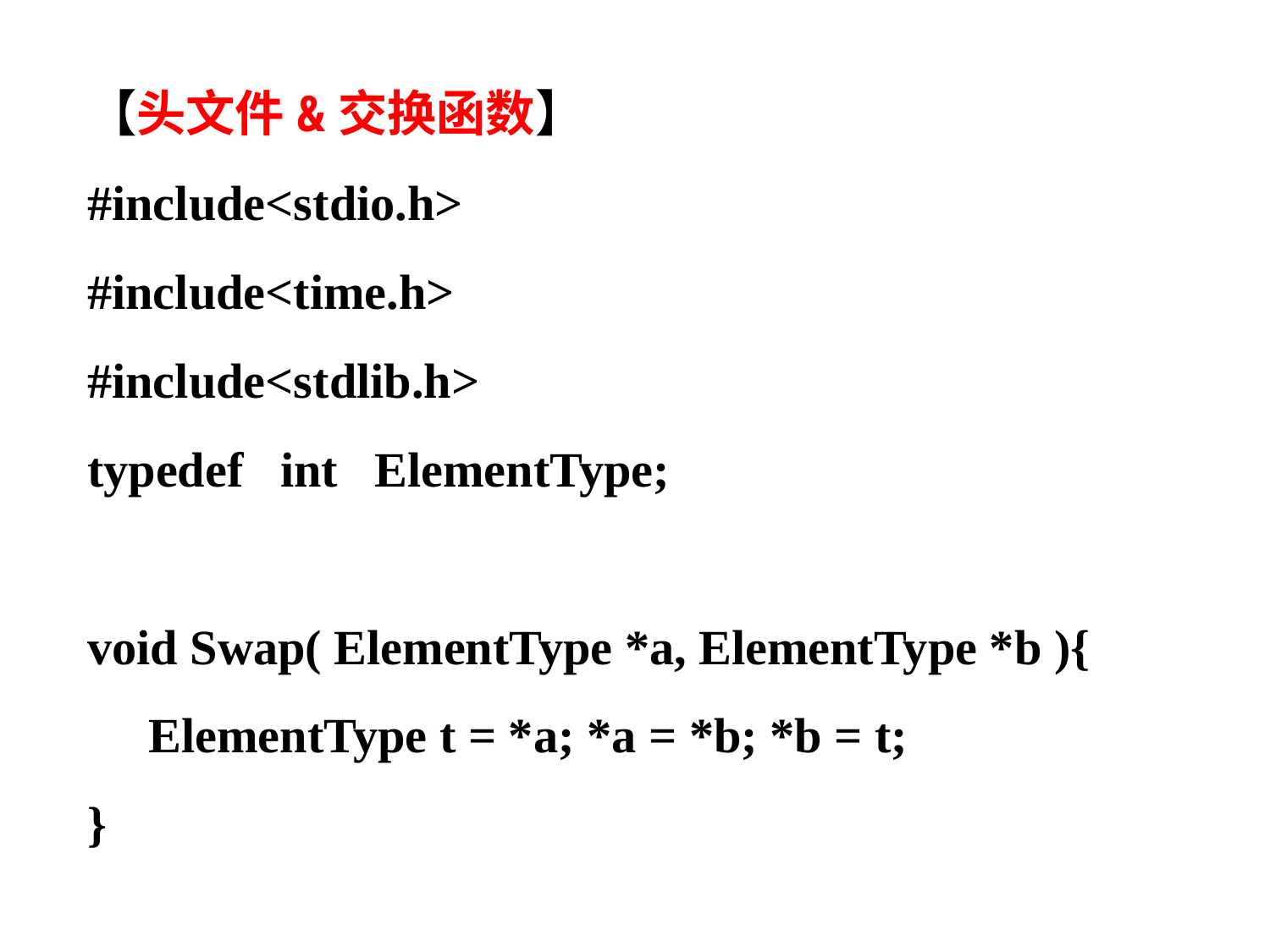

【头文件&交换函数】
#include<stdio.h>
#include<time.h>
#include<stdlib.h>
typedef   int   ElementType;

void Swap( ElementType *a, ElementType *b ){
     ElementType t = *a; *a = *b; *b = t;
}